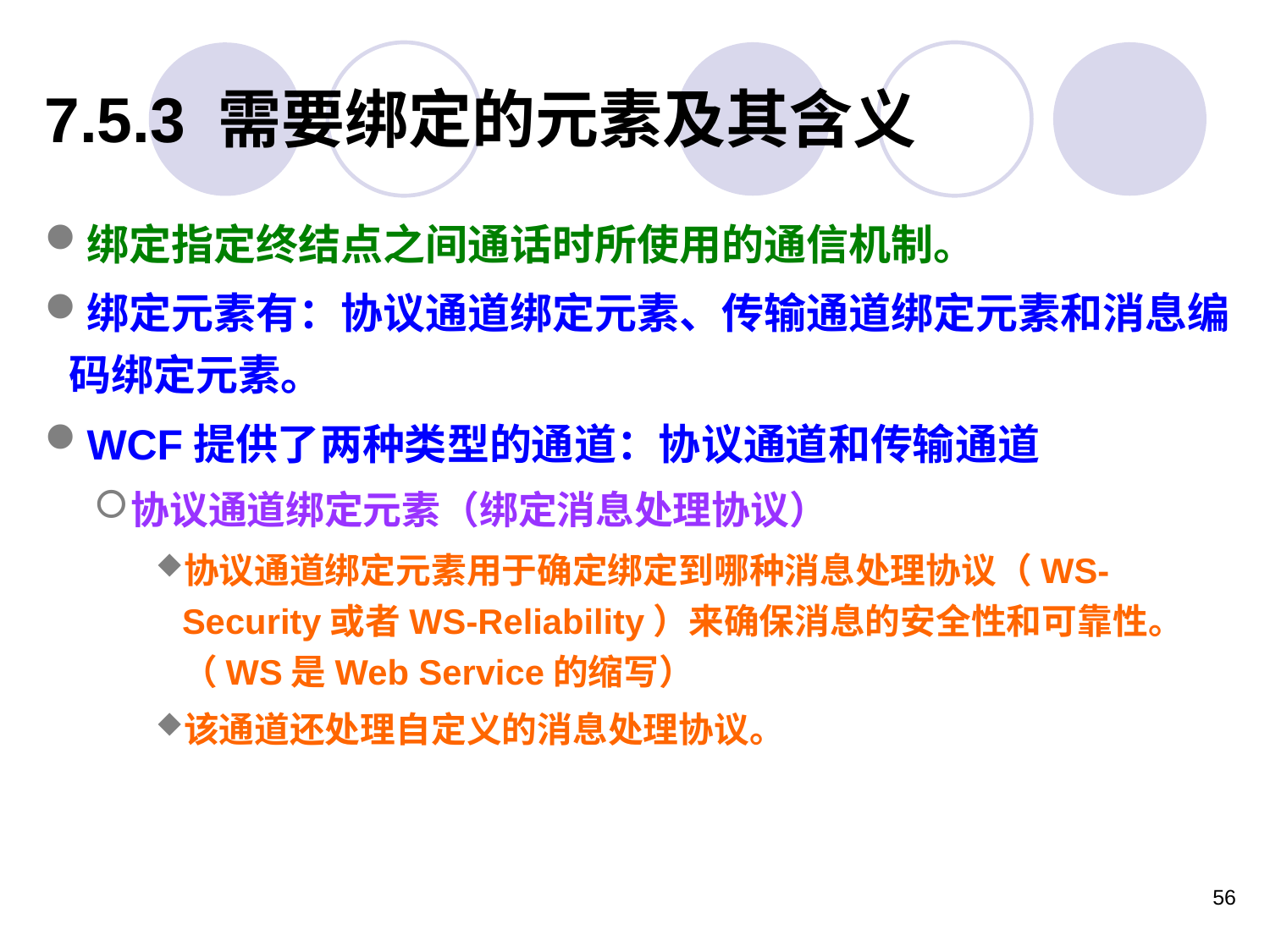

绑定指定终结点之间通话时所使用的通信机制。
绑定元素有：协议通道绑定元素、传输通道绑定元素和消息编码绑定元素。
WCF提供了两种类型的通道：协议通道和传输通道
协议通道绑定元素（绑定消息处理协议）
协议通道绑定元素用于确定绑定到哪种消息处理协议（WS-Security或者WS-Reliability）来确保消息的安全性和可靠性。（WS是Web Service的缩写）
该通道还处理自定义的消息处理协议。
# 7.5.3 需要绑定的元素及其含义
56